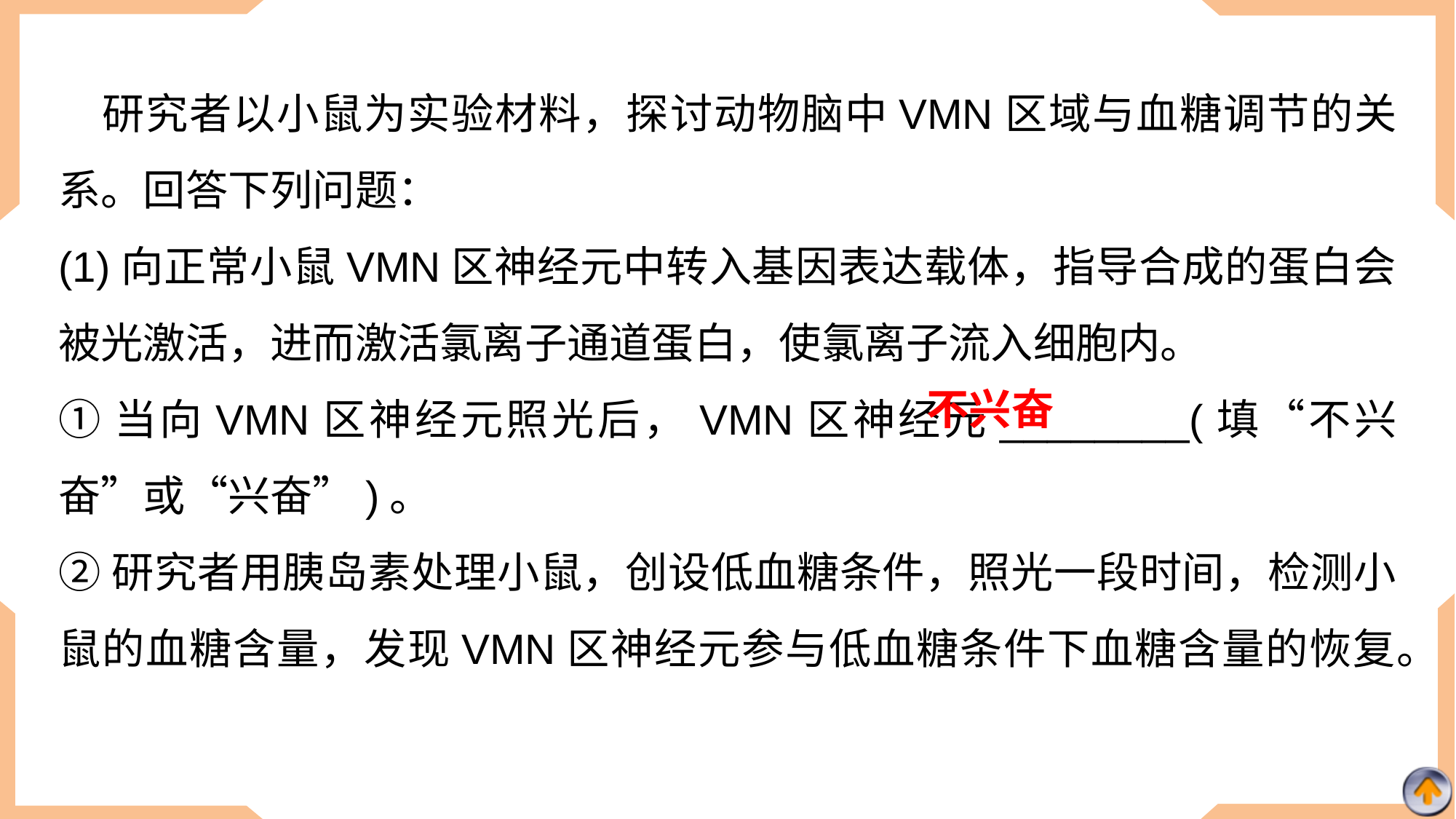

研究者以小鼠为实验材料，探讨动物脑中VMN区域与血糖调节的关系。回答下列问题：
(1)向正常小鼠VMN区神经元中转入基因表达载体，指导合成的蛋白会被光激活，进而激活氯离子通道蛋白，使氯离子流入细胞内。
①当向VMN区神经元照光后，VMN区神经元________(填“不兴奋”或“兴奋”)。
②研究者用胰岛素处理小鼠，创设低血糖条件，照光一段时间，检测小鼠的血糖含量，发现VMN区神经元参与低血糖条件下血糖含量的恢复。
不兴奋